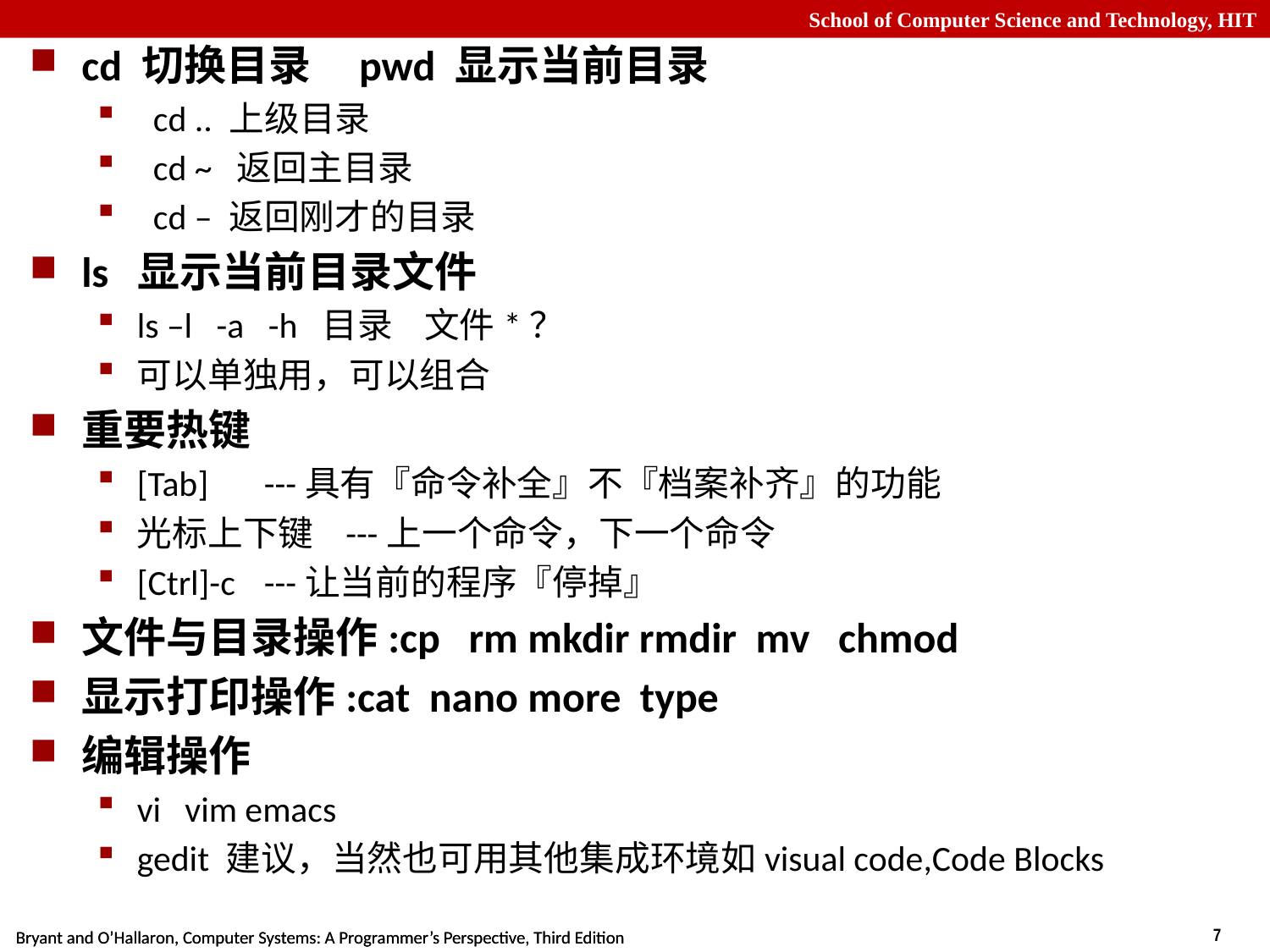

cd 切换目录    pwd 显示当前目录
  cd .. 上级目录
  cd ~  返回主目录
  cd – 返回刚才的目录
ls  显示当前目录文件
ls –l   -a   -h  目录    文件*？
可以单独用，可以组合
重要热键
[Tab]	---具有『命令补全』不『档案补齐』的功能
光标上下键   ---上一个命令，下一个命令
[Ctrl]-c	---让当前的程序『停掉』
文件与目录操作:cp   rm mkdir rmdir  mv   chmod
显示打印操作:cat  nano more  type
编辑操作
vi   vim emacs
gedit 建议，当然也可用其他集成环境如visual code,Code Blocks